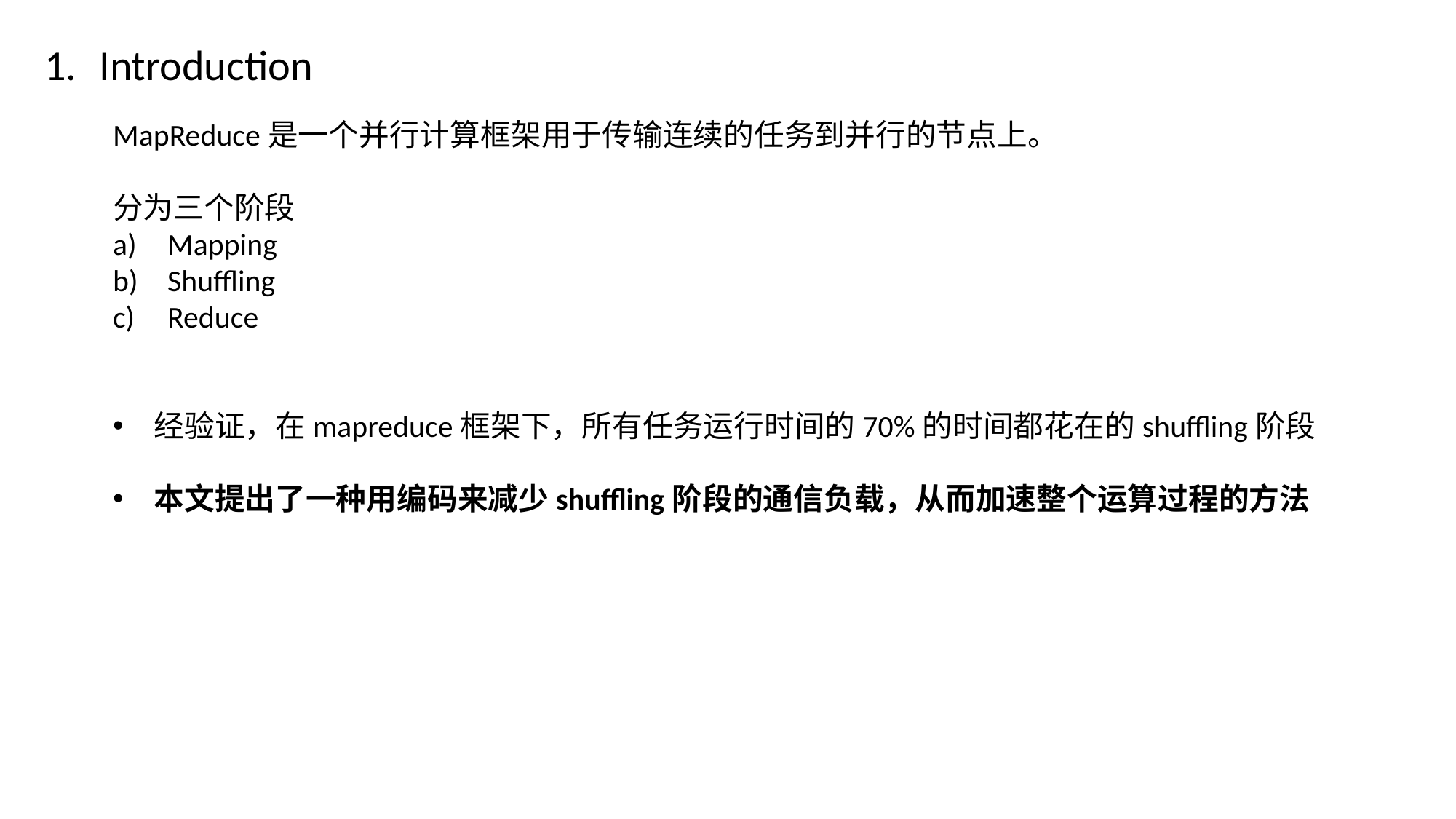

Introduction
MapReduce是一个并行计算框架用于传输连续的任务到并行的节点上。

分为三个阶段
Mapping
Shuffling
Reduce

经验证，在mapreduce框架下，所有任务运行时间的70%的时间都花在的shuffling阶段

本文提出了一种用编码来减少shuffling阶段的通信负载，从而加速整个运算过程的方法